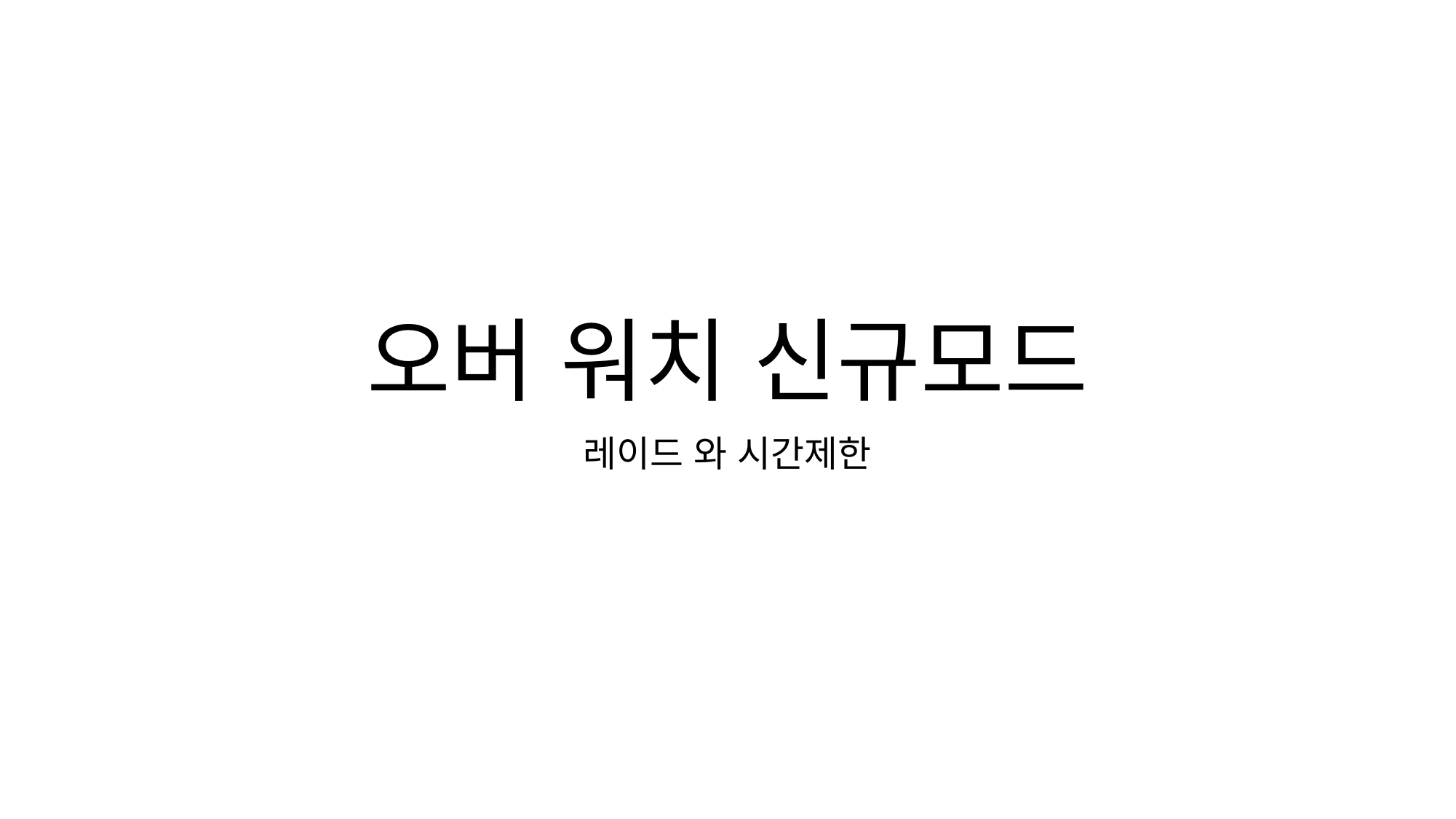

# 오버 워치 신규모드
레이드 와 시간제한